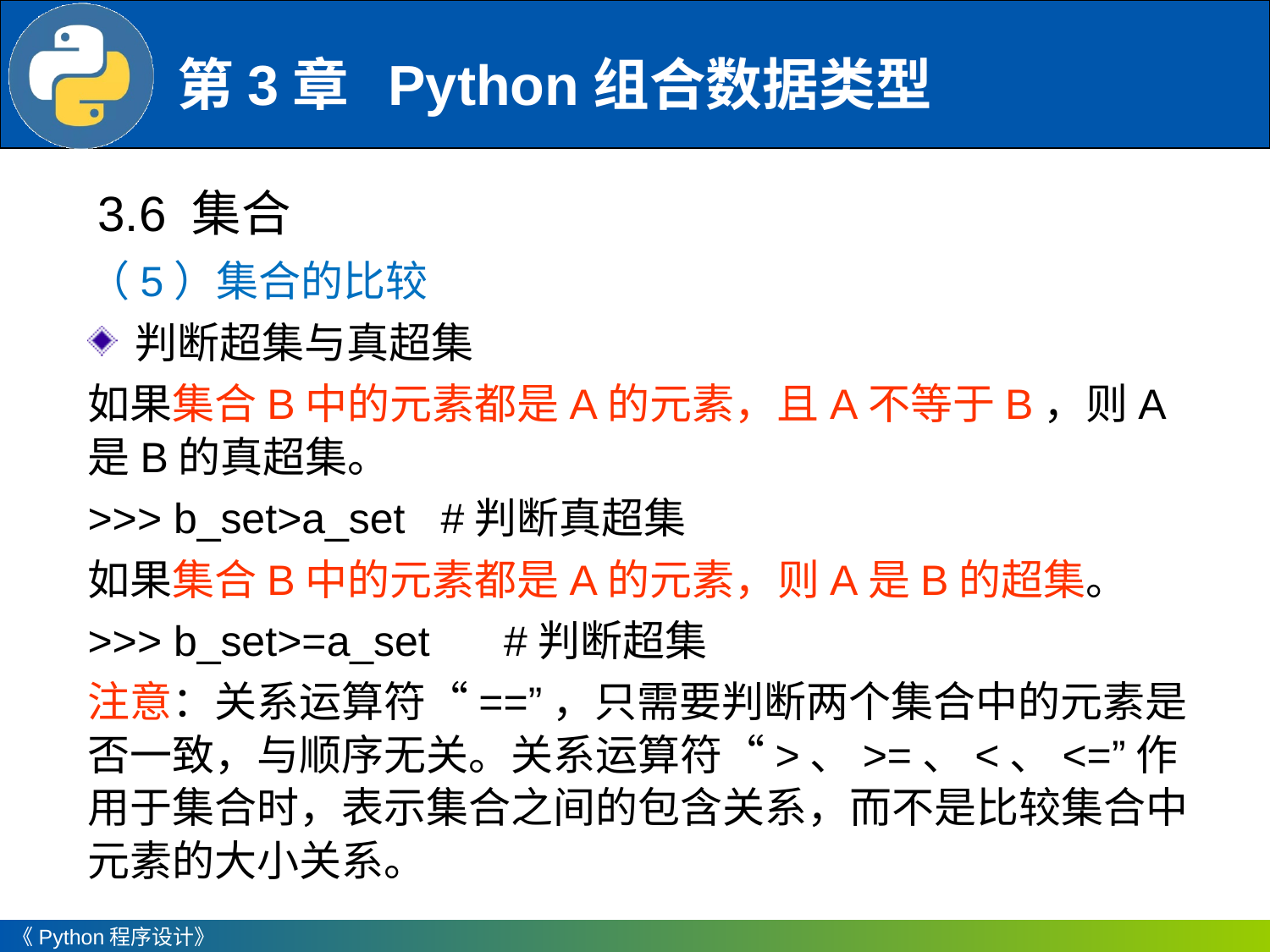

3.6 集合
（5）集合的比较
判断超集与真超集
如果集合B中的元素都是A的元素，且A不等于B，则A是B的真超集。
>>> b_set>a_set   #判断真超集
如果集合B中的元素都是A的元素，则A是B的超集。
>>> b_set>=a_set	   #判断超集
注意：关系运算符“==”，只需要判断两个集合中的元素是否一致，与顺序无关。关系运算符“>、>=、<、<=”作用于集合时，表示集合之间的包含关系，而不是比较集合中元素的大小关系。